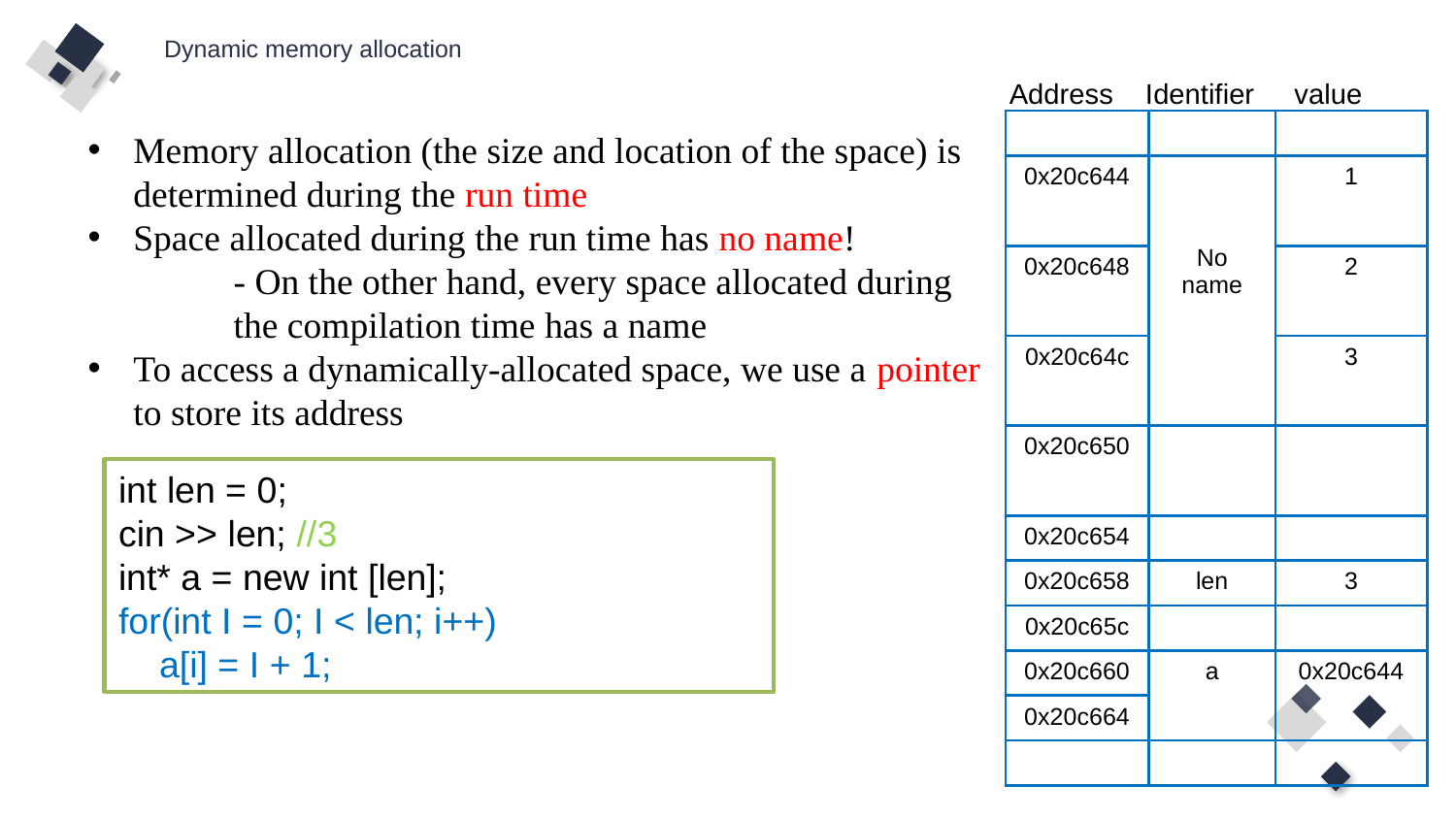

Dynamic memory allocation

Address    Identifier     value
|  |  |  |
| --- | --- | --- |
| 0x20c644 | No name | 1 |
| 0x20c648 |  | 2 |
| 0x20c64c |  | 3 |
| 0x20c650 |  |  |
| 0x20c654 |  |  |
| 0x20c658 | len | 3 |
| 0x20c65c |  |  |
| 0x20c660 | a | 0x20c644 |
| 0x20c664 |  |  |
|  |  |  |
Memory allocation (the size and location of the space) is determined during the run time
Space allocated during the run time has no name!
	- On the other hand, every space allocated during 	the compilation time has a name
To access a dynamically-allocated space, we use a pointer to store its address

标题内	容
单击此处添加文字阐述，添加简短问题说明文字
int len = 0;
cin >> len; //3
int* a = new int [len];
for(int I = 0; I < len; i++)
    a[i] = I + 1;

标题内	容
单击此处添加文字阐述，添加简短问题说明文字